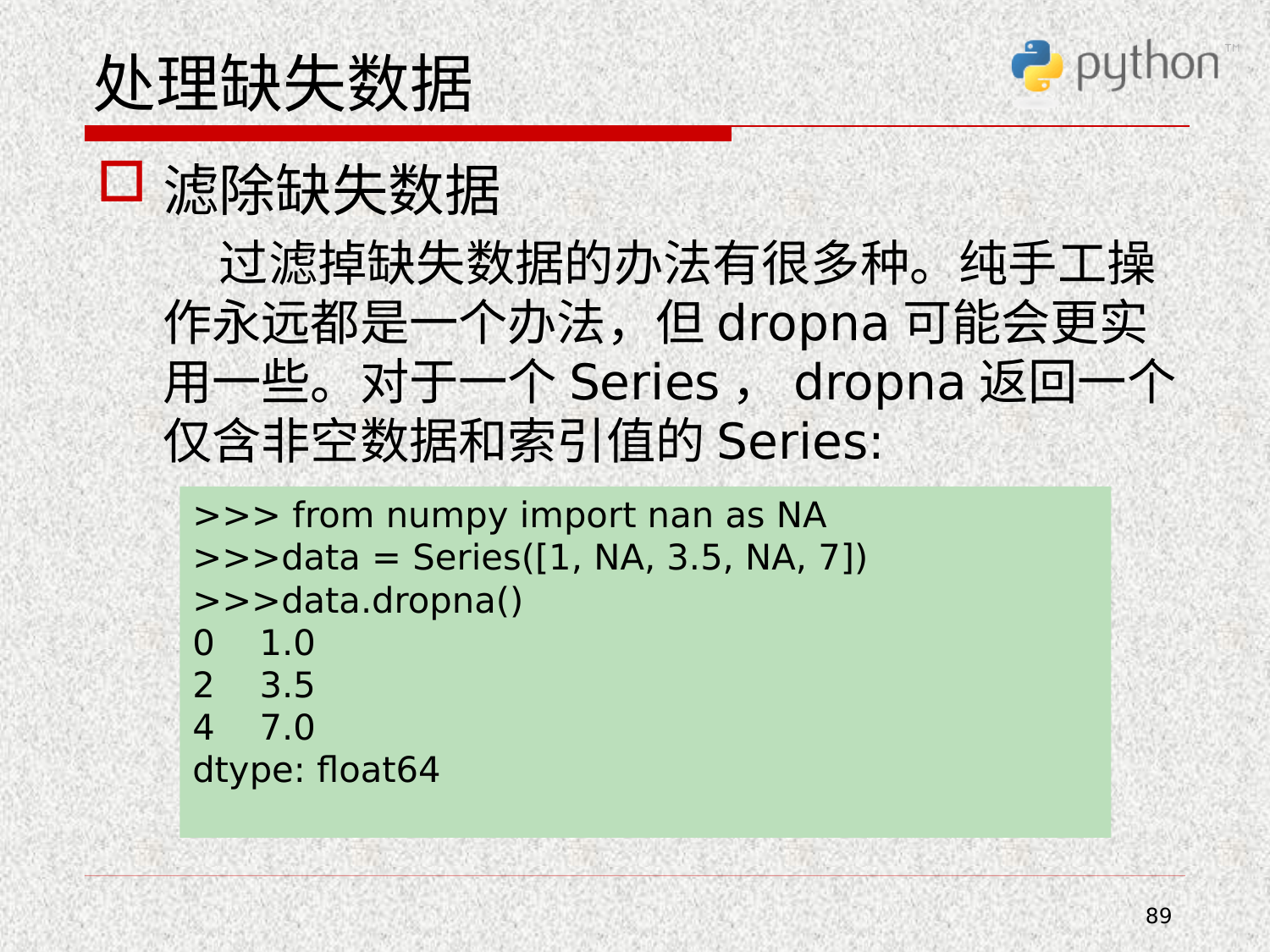

# 处理缺失数据
滤除缺失数据
          过滤掉缺失数据的办法有很多种。纯手工操作永远都是一个办法，但dropna可能会更实 用一些。对于一个Series，dropna返回一个仅含非空数据和索引值的Series:

>>> from numpy import nan as NA
>>>data = Series([1, NA, 3.5, NA, 7])
>>>data.dropna()
0    1.0
2    3.5
4    7.0
dtype: float64

89